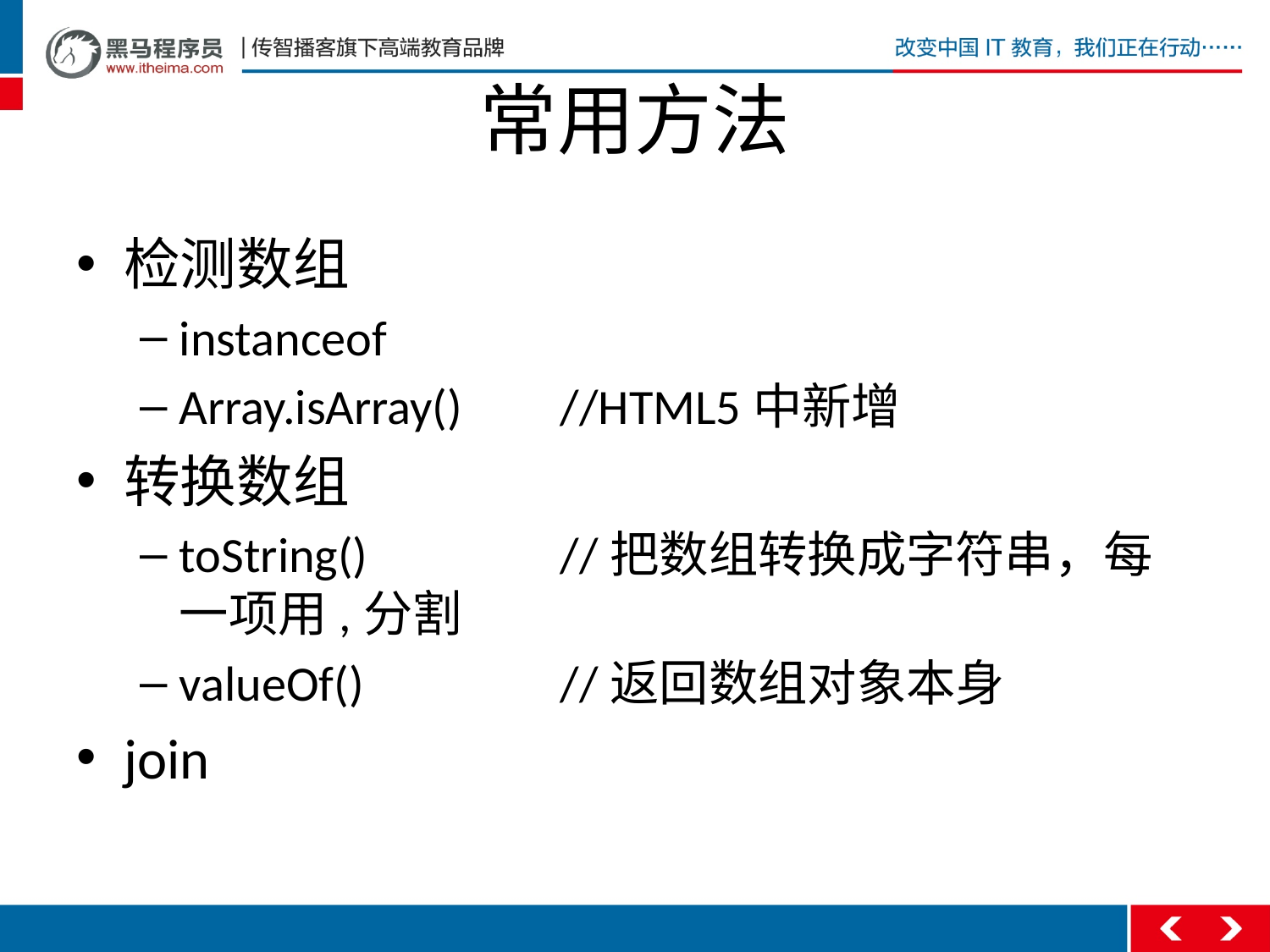

# 常用方法
检测数组
instanceof
Array.isArray()	//HTML5中新增
转换数组
toString()		//把数组转换成字符串，每一项用,分割
valueOf()		//返回数组对象本身
join